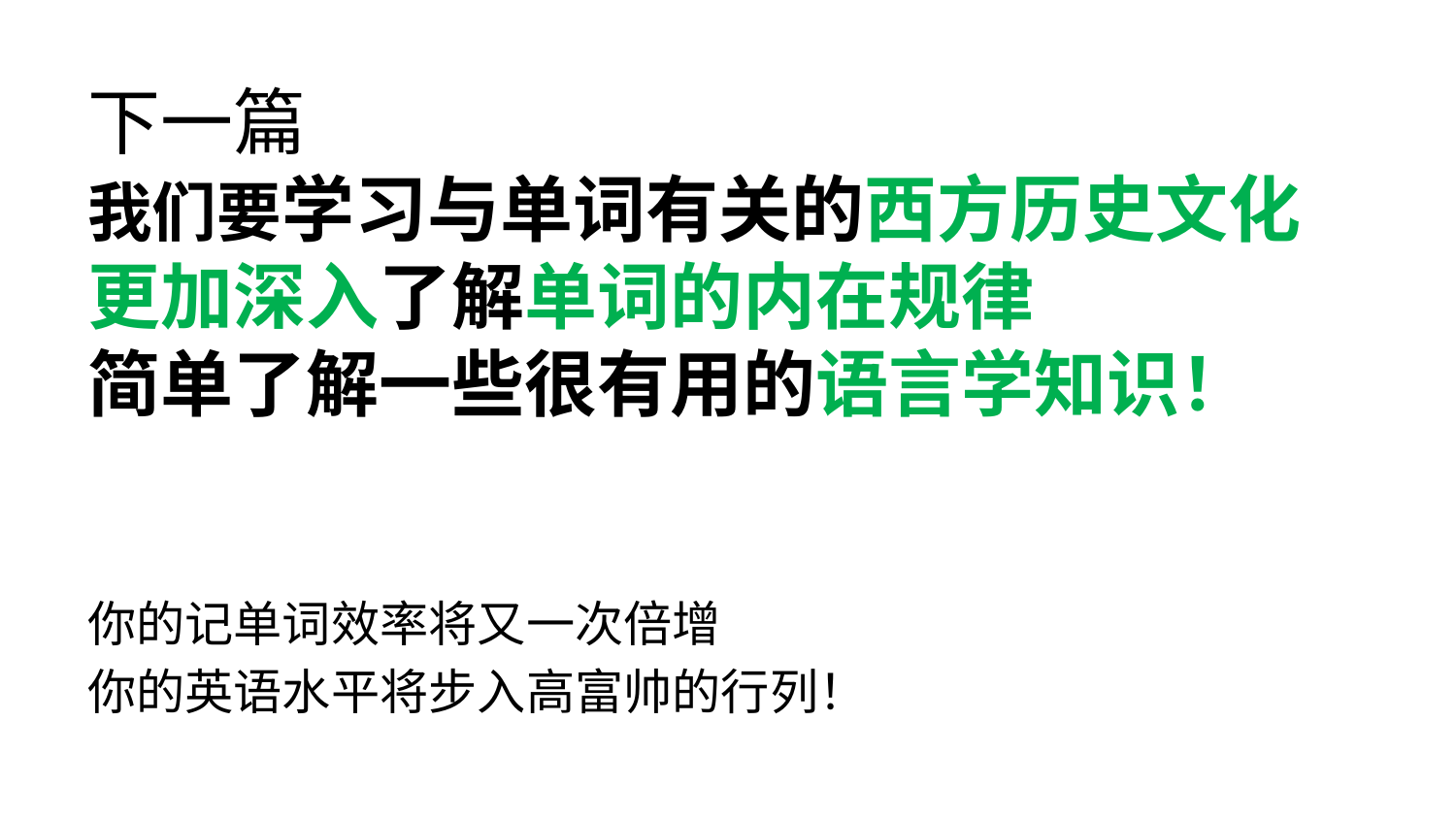

# 下一篇 我们要学习与单词有关的西方历史文化 更加深入了解单词的内在规律 简单了解一些很有用的语言学知识！

你的记单词效率将又一次倍增
你的英语水平将步入高富帅的行列！